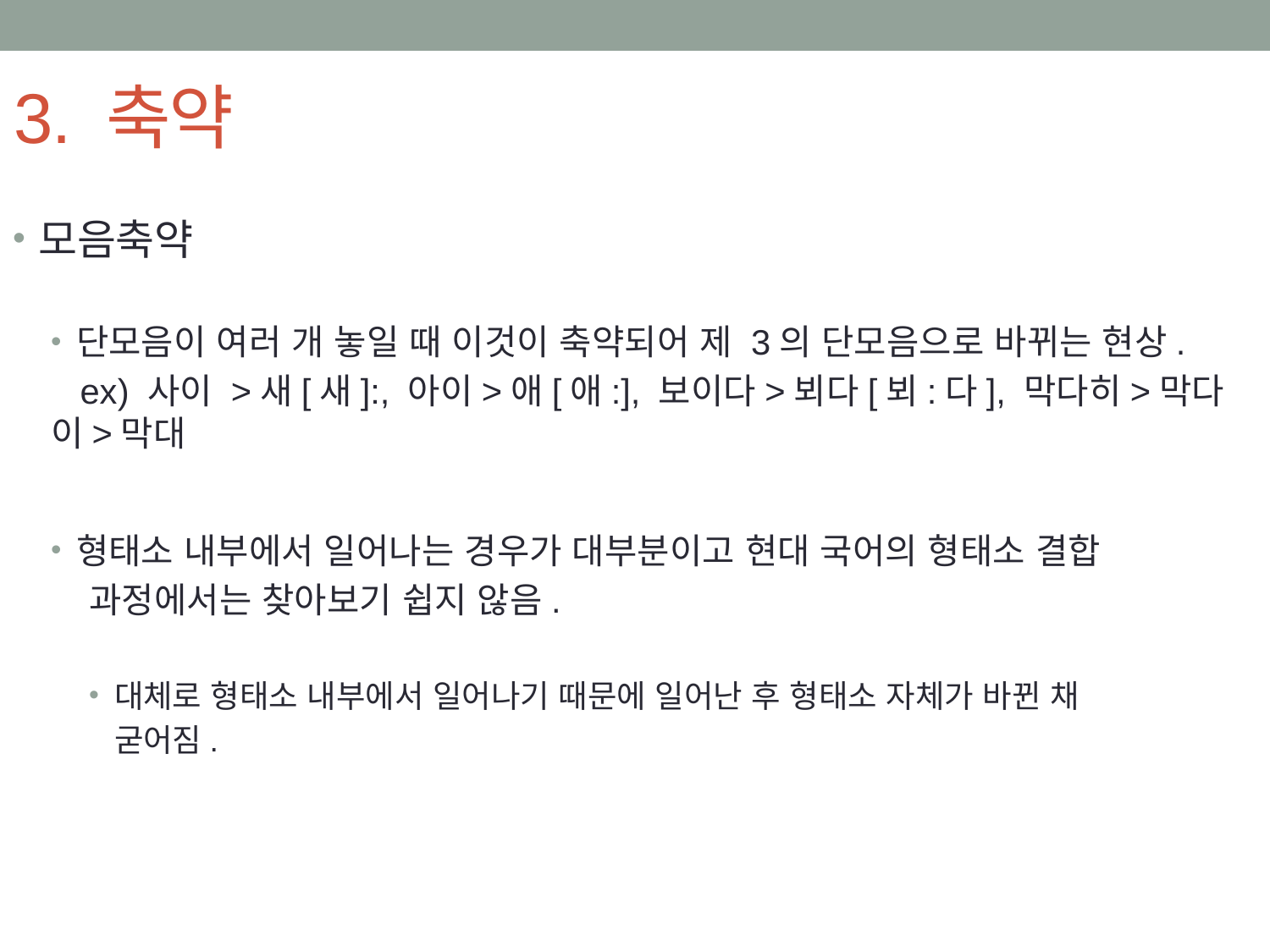

# 3. 축약
모음축약

단모음이 여러 개 놓일 때 이것이 축약되어 제 3의 단모음으로 바뀌는 현상.
   ex) 사이 >새[새]:, 아이>애[애:], 보이다>뵈다[뵈:다], 막다히>막다이>막대

형태소 내부에서 일어나는 경우가 대부분이고 현대 국어의 형태소 결합
   과정에서는 찾아보기 쉽지 않음.

대체로 형태소 내부에서 일어나기 때문에 일어난 후 형태소 자체가 바뀐 채
  굳어짐.